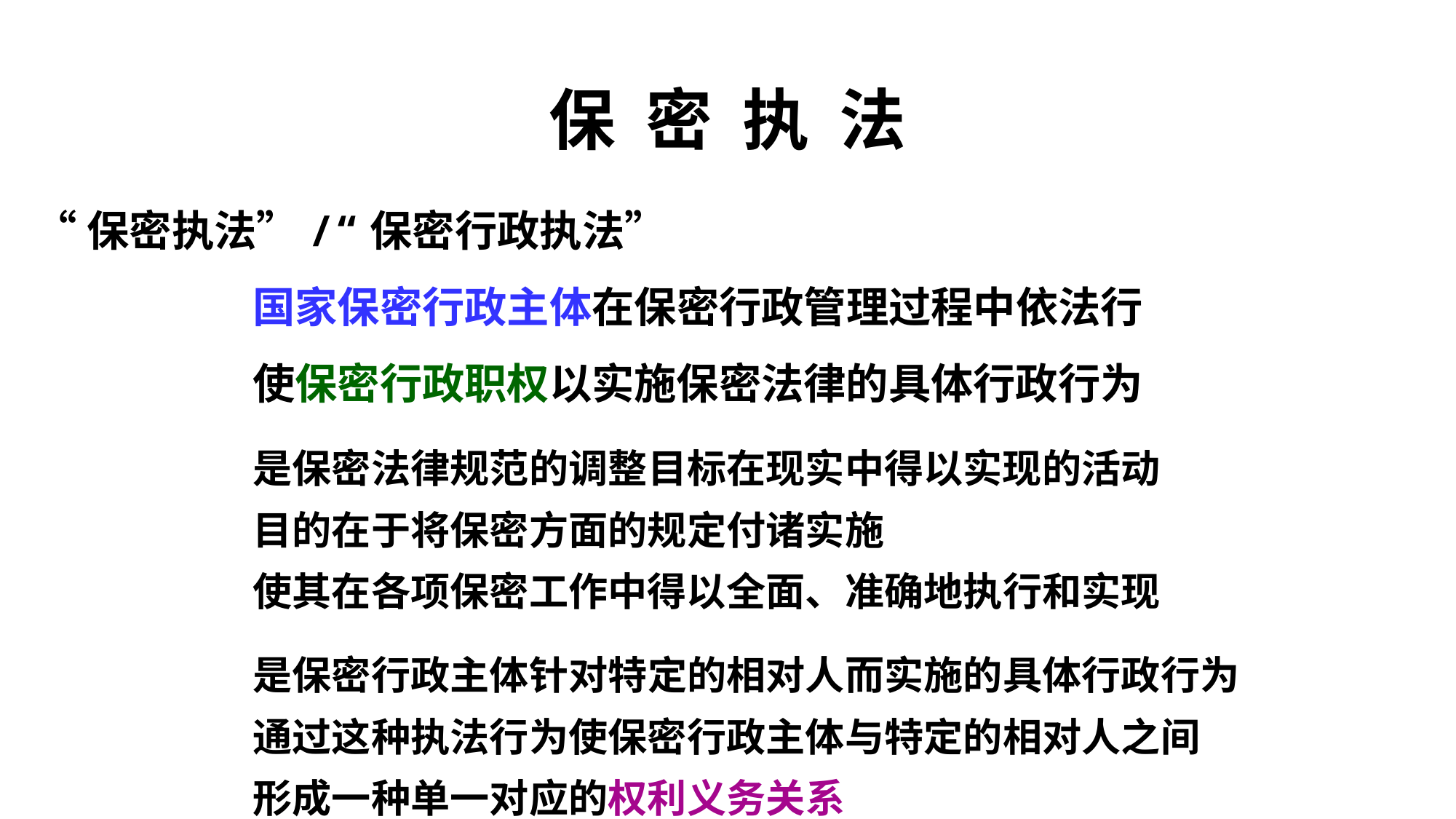

# 保  密  执  法
“保密执法”/“保密行政执法”
		国家保密行政主体在保密行政管理过程中依法行
		使保密行政职权以实施保密法律的具体行政行为

		是保密法律规范的调整目标在现实中得以实现的活动
		目的在于将保密方面的规定付诸实施
		使其在各项保密工作中得以全面、准确地执行和实现

		是保密行政主体针对特定的相对人而实施的具体行政行为
		通过这种执法行为使保密行政主体与特定的相对人之间
		形成一种单一对应的权利义务关系